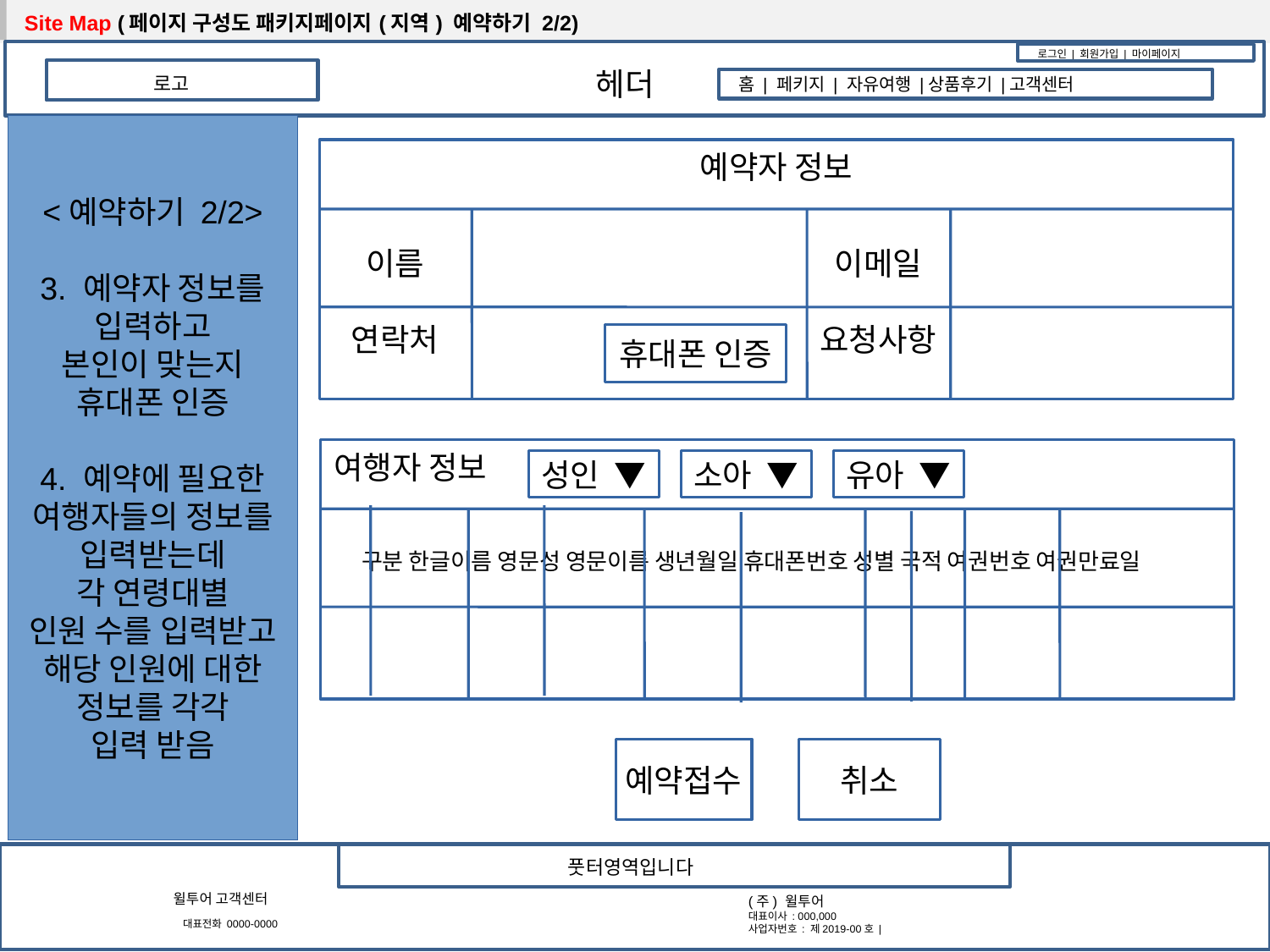

| Site Map (페이지 구성도 패키지페이지(지역) 예약하기 2/2) |
| --- |

로그인 | 회원가입 | 마이페이지

헤더

로고
홈 | 페키지 | 자유여행 |상품후기 |고객센터

<예약하기 2/2>

3. 예약자 정보를
입력하고
본인이 맞는지
휴대폰 인증

4. 예약에 필요한
여행자들의 정보를
입력받는데
각 연령대별
인원 수를 입력받고
해당 인원에 대한
정보를 각각
입력 받음
예약자 정보

이름

연락처
이메일

요청사항

휴대폰 인증
여행자 정보
성인  ▼
소아  ▼
유아  ▼

구분 한글이름 영문성 영문이름 생년월일 휴대폰번호 성별 국적 여권번호 여권만료일

예약접수
취소

풋터영역입니다
윌투어 고객센터
 대표전화 0000-0000
(주) 윌투어
대표이사 : 000,000
사업자번호 : 제2019-00호 |